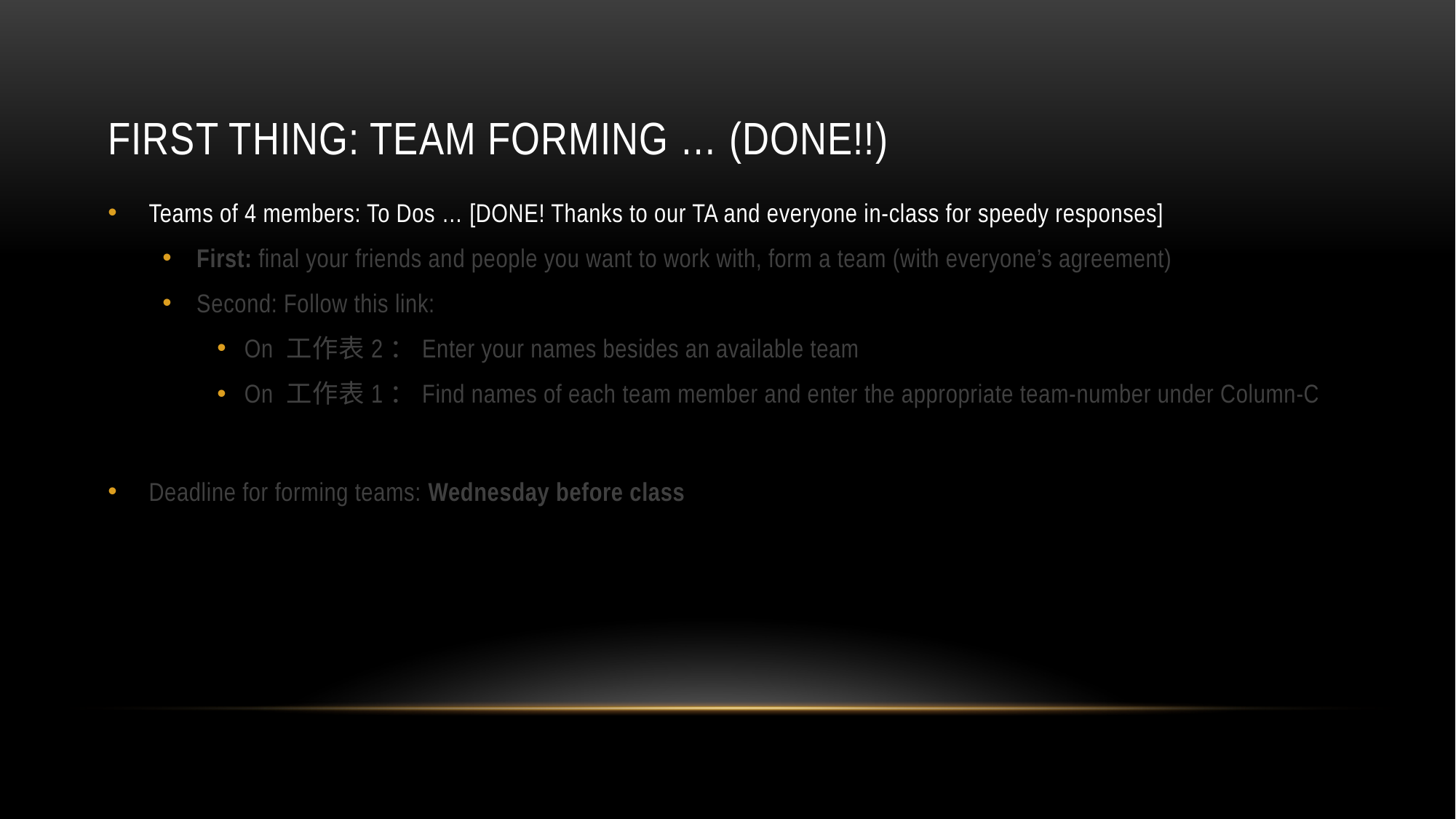

# First thing: Team forming … (DONE!!)
Teams of 4 members: To Dos … [DONE! Thanks to our TA and everyone in-class for speedy responses]
First: final your friends and people you want to work with, form a team (with everyone’s agreement)
Second: Follow this link:
On 工作表2：Enter your names besides an available team
On 工作表1：Find names of each team member and enter the appropriate team-number under Column-C

Deadline for forming teams: Wednesday before class